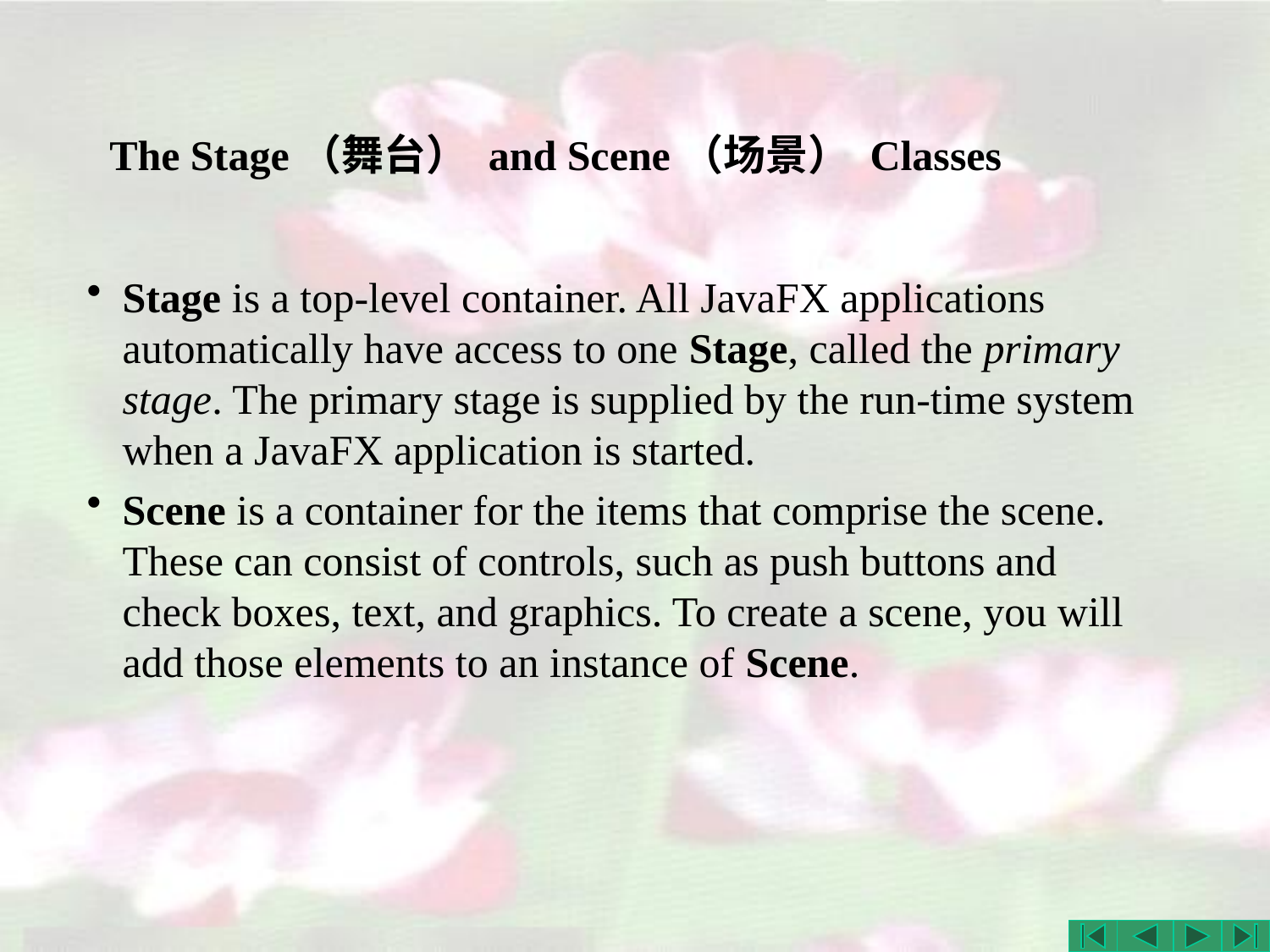

# The Stage（舞台） and Scene（场景） Classes
Stage is a top-level container. All JavaFX applications automatically have access to one Stage, called the primary stage. The primary stage is supplied by the run-time system when a JavaFX application is started.
Scene is a container for the items that comprise the scene. These can consist of controls, such as push buttons and check boxes, text, and graphics. To create a scene, you will add those elements to an instance of Scene.